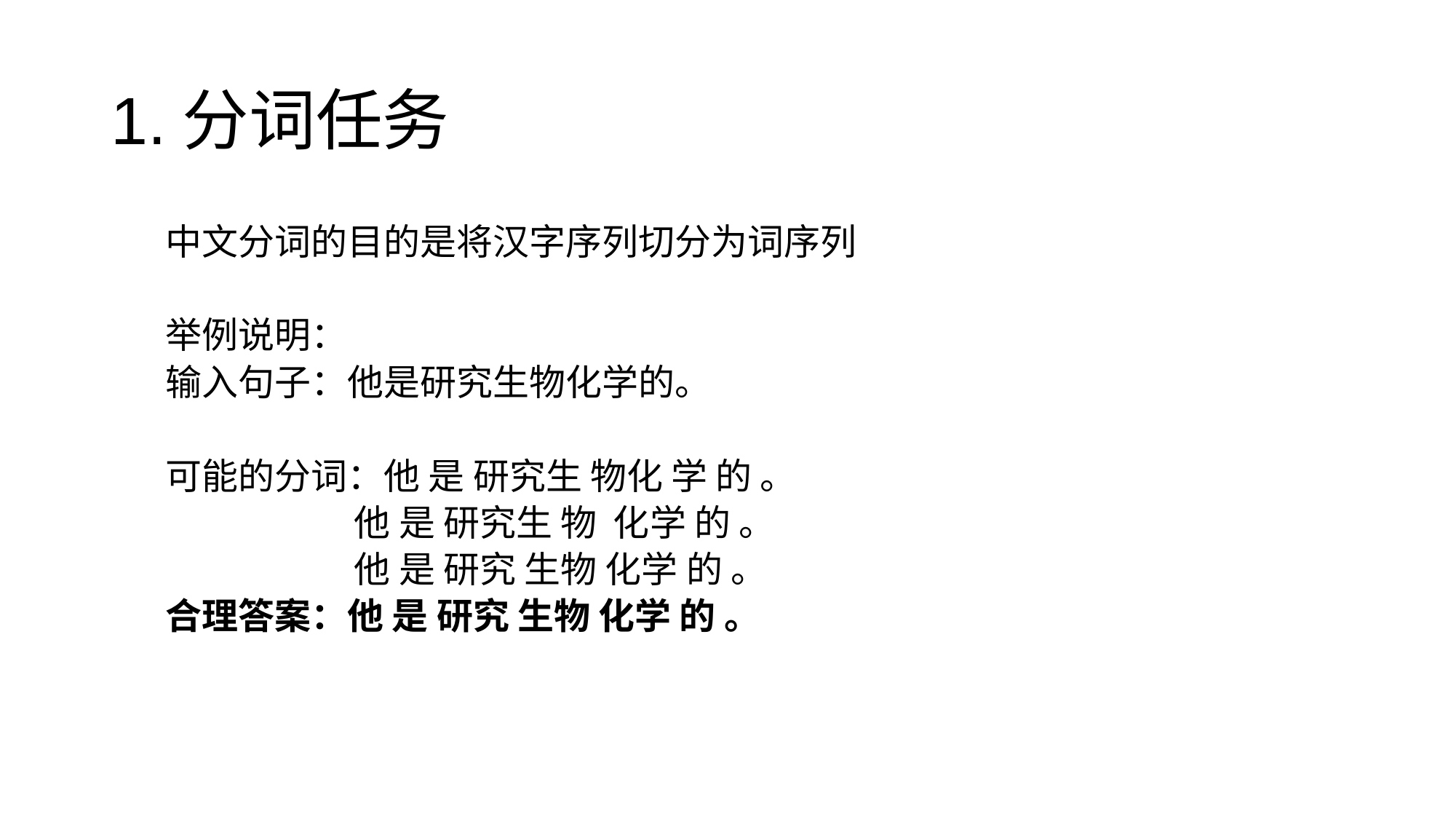

# 1.分词任务
中文分词的目的是将汉字序列切分为词序列

举例说明：
输入句子：他是研究生物化学的。

可能的分词：他 是 研究生 物化 学 的 。
                      他 是 研究生 物  化学 的 。
                      他 是 研究 生物 化学 的 。
合理答案：他 是 研究 生物 化学 的 。